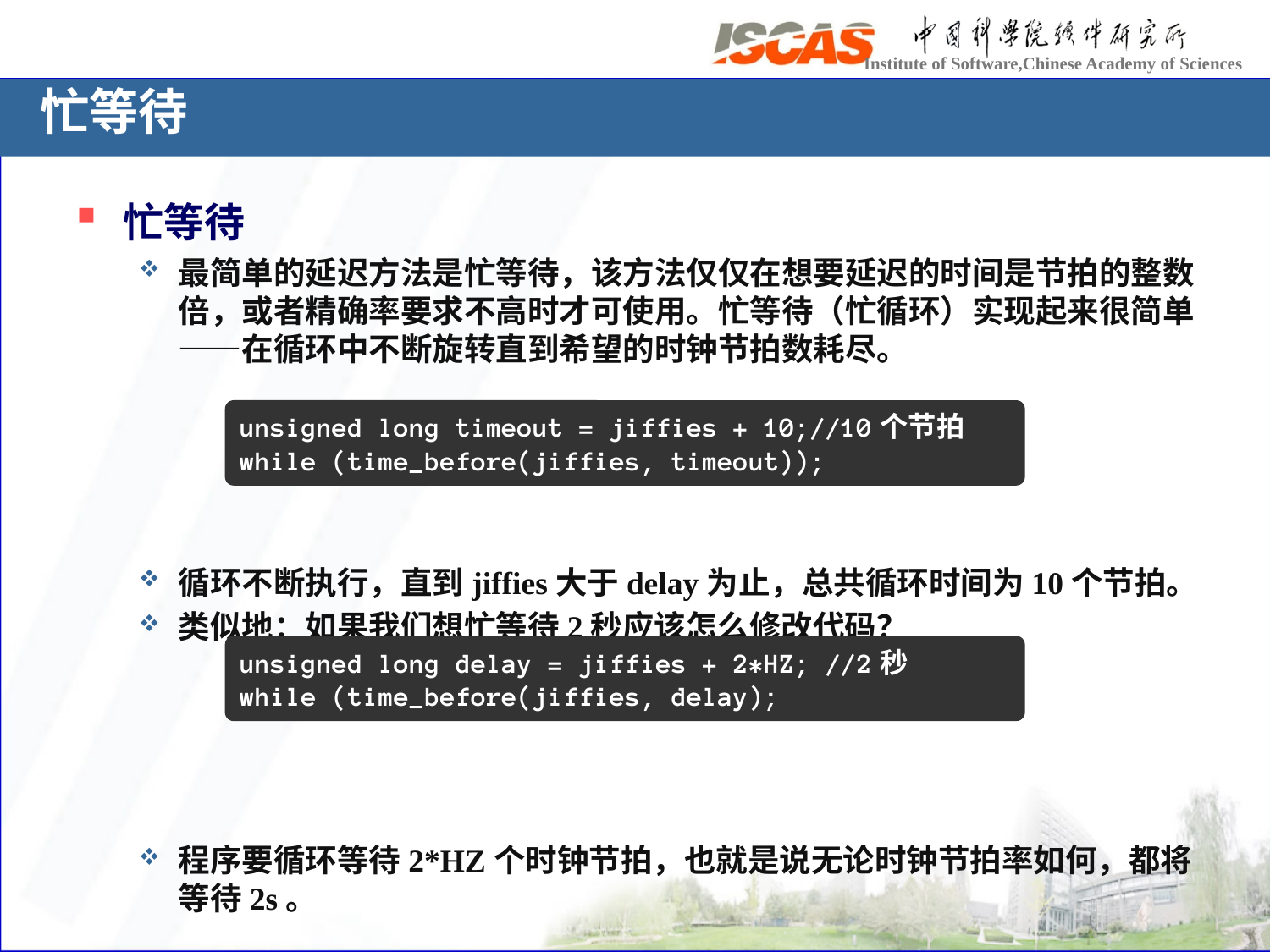

# 忙等待
忙等待
最简单的延迟方法是忙等待，该方法仅仅在想要延迟的时间是节拍的整数倍，或者精确率要求不高时才可使用。忙等待（忙循环）实现起来很简单——在循环中不断旋转直到希望的时钟节拍数耗尽。

循环不断执行，直到jiffies大于delay为止，总共循环时间为10个节拍。
类似地：如果我们想忙等待2秒应该怎么修改代码？

程序要循环等待2*HZ个时钟节拍，也就是说无论时钟节拍率如何，都将等待2s。
unsigned long timeout = jiffies + 10;//10个节拍
while (time_before(jiffies, timeout));
unsigned long delay = jiffies + 2*HZ; //2秒
while (time_before(jiffies, delay);